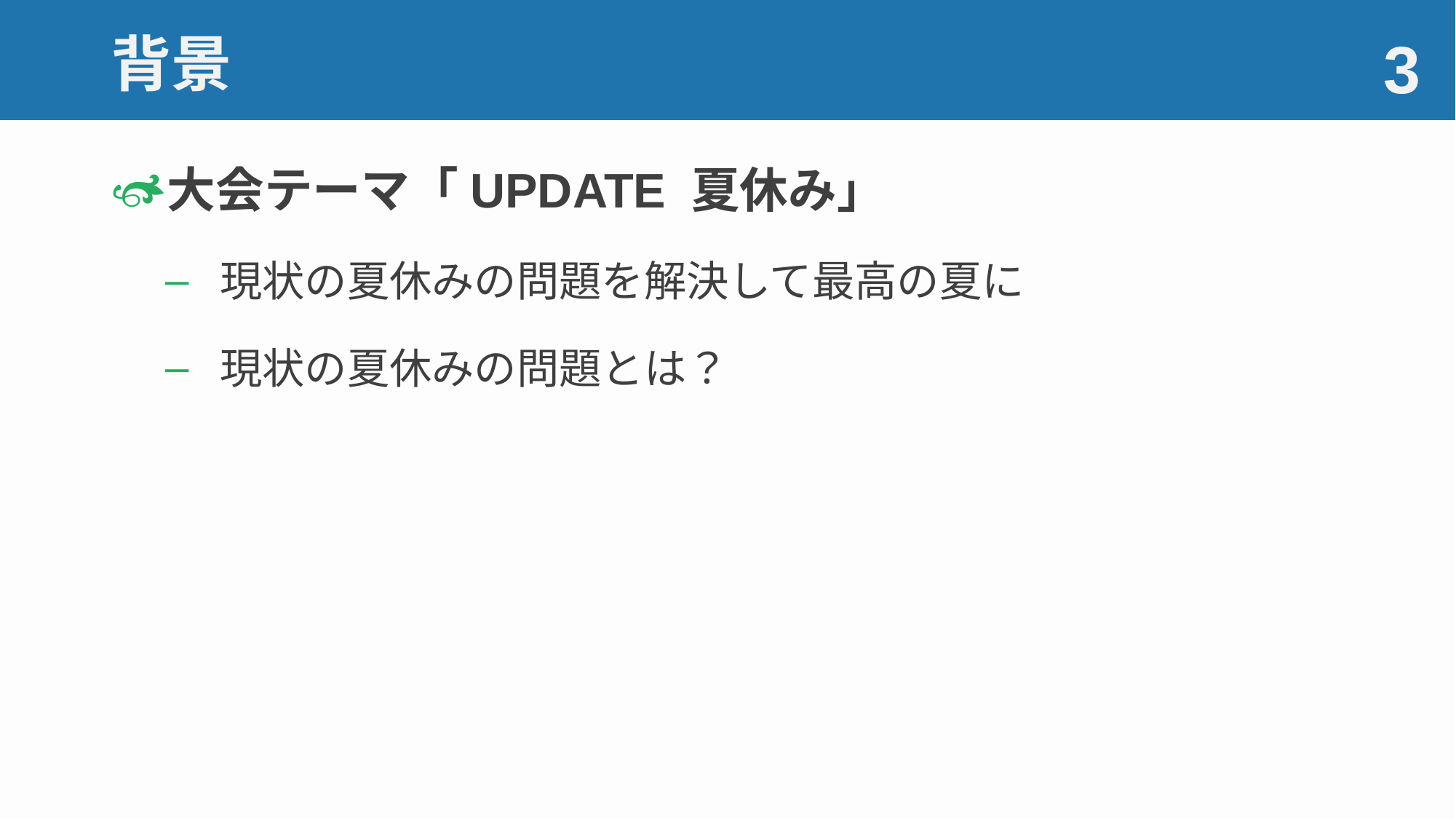

# 背景
3
大会テーマ「UPDATE 夏休み」
現状の夏休みの問題を解決して最高の夏に
現状の夏休みの問題とは？